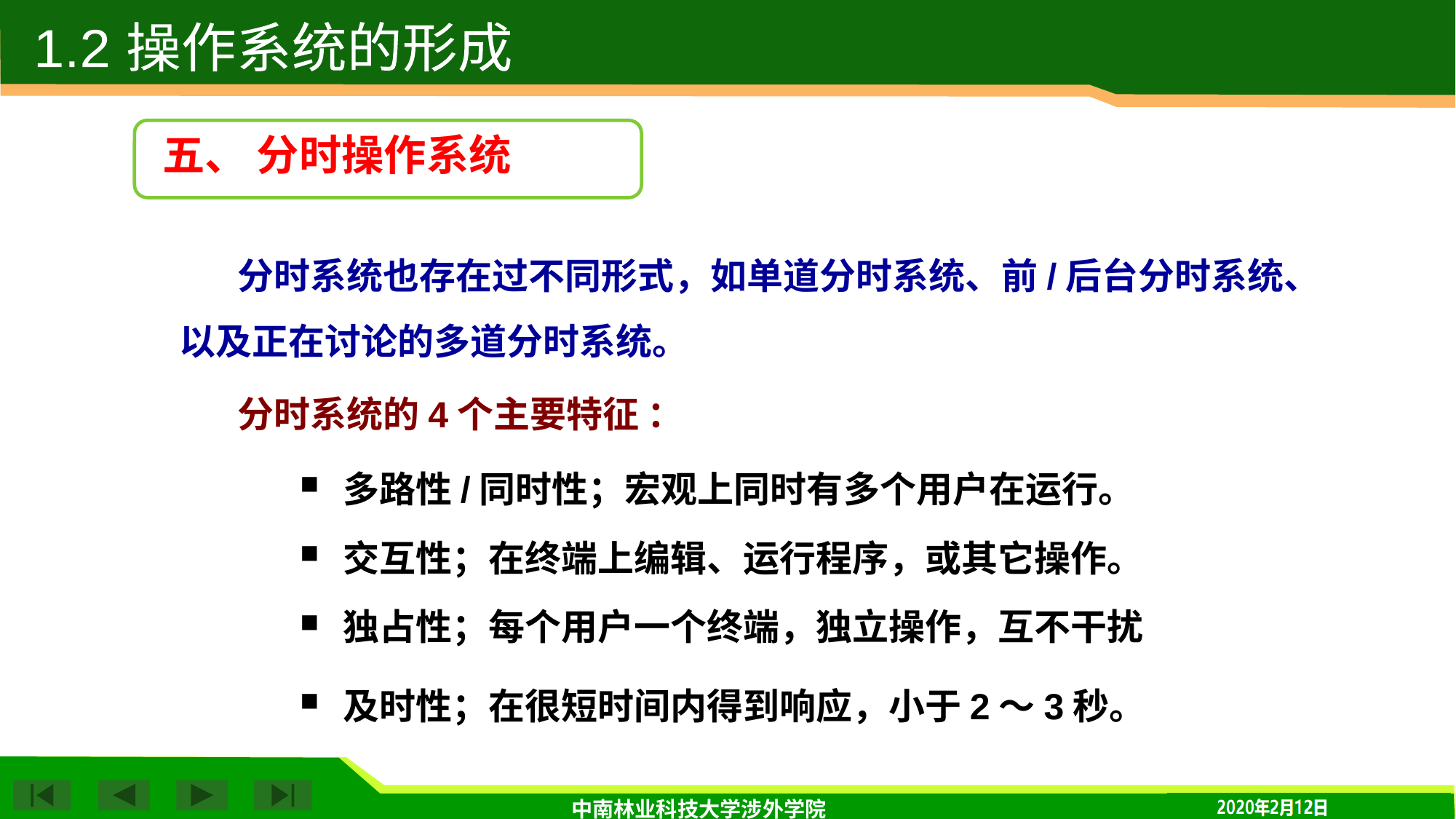

1.2 操作系统的形成

五、 分时操作系统
      分时系统也存在过不同形式，如单道分时系统、前/后台分时系统、以及正在讨论的多道分时系统。
      分时系统的4个主要特征 ：
 多路性/同时性；宏观上同时有多个用户在运行。
 交互性；在终端上编辑、运行程序，或其它操作。
 独占性；每个用户一个终端，独立操作，互不干扰
 及时性；在很短时间内得到响应，小于2～3秒。